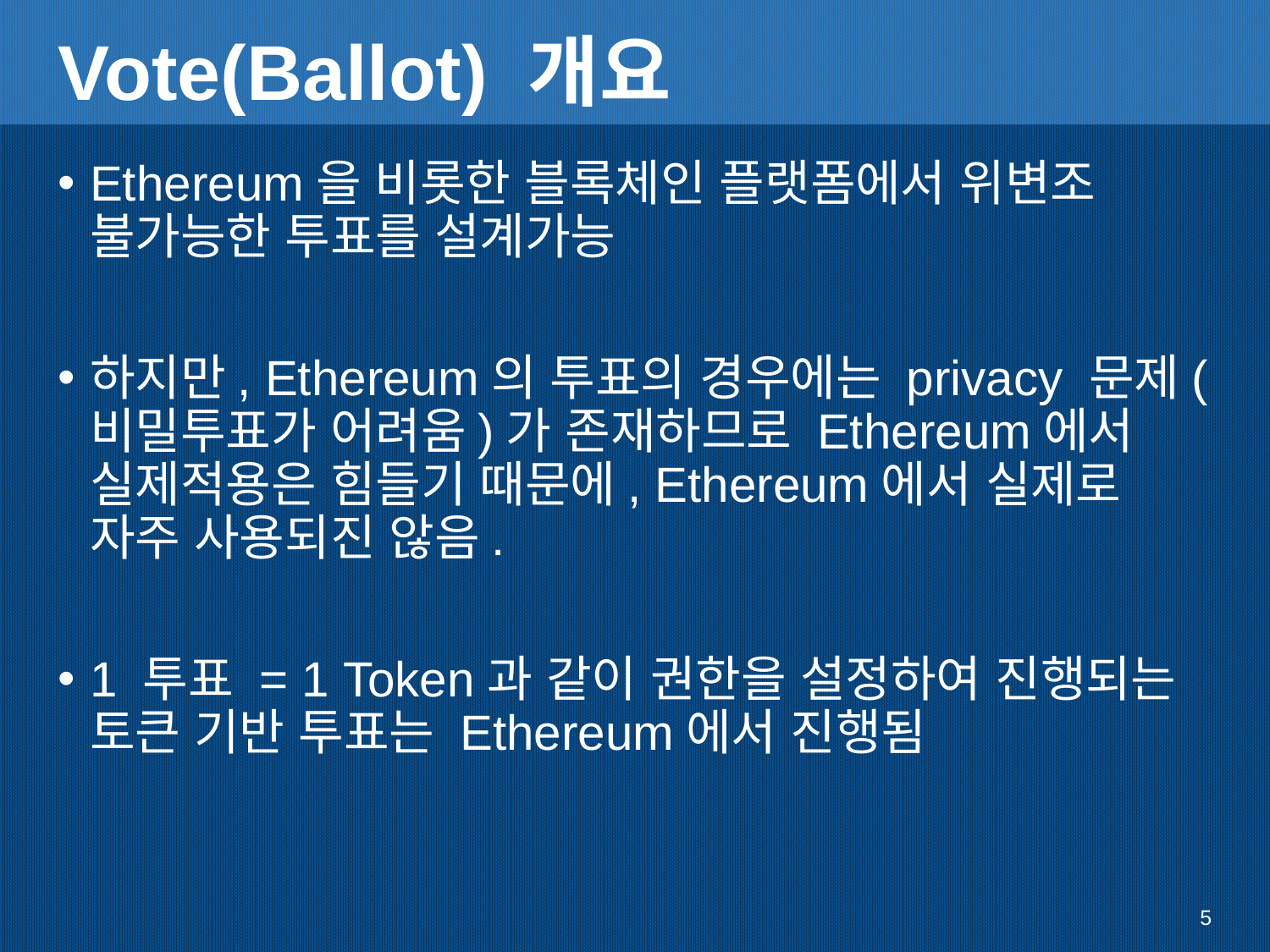

# Vote(Ballot) 개요
Ethereum을 비롯한 블록체인 플랫폼에서 위변조 불가능한 투표를 설계가능

하지만, Ethereum의 투표의 경우에는 privacy 문제( 비밀투표가 어려움)가 존재하므로 Ethereum에서 실제적용은 힘들기 때문에, Ethereum에서 실제로 자주 사용되진 않음.

1 투표 = 1 Token과 같이 권한을 설정하여 진행되는 토큰 기반 투표는 Ethereum에서 진행됨
5